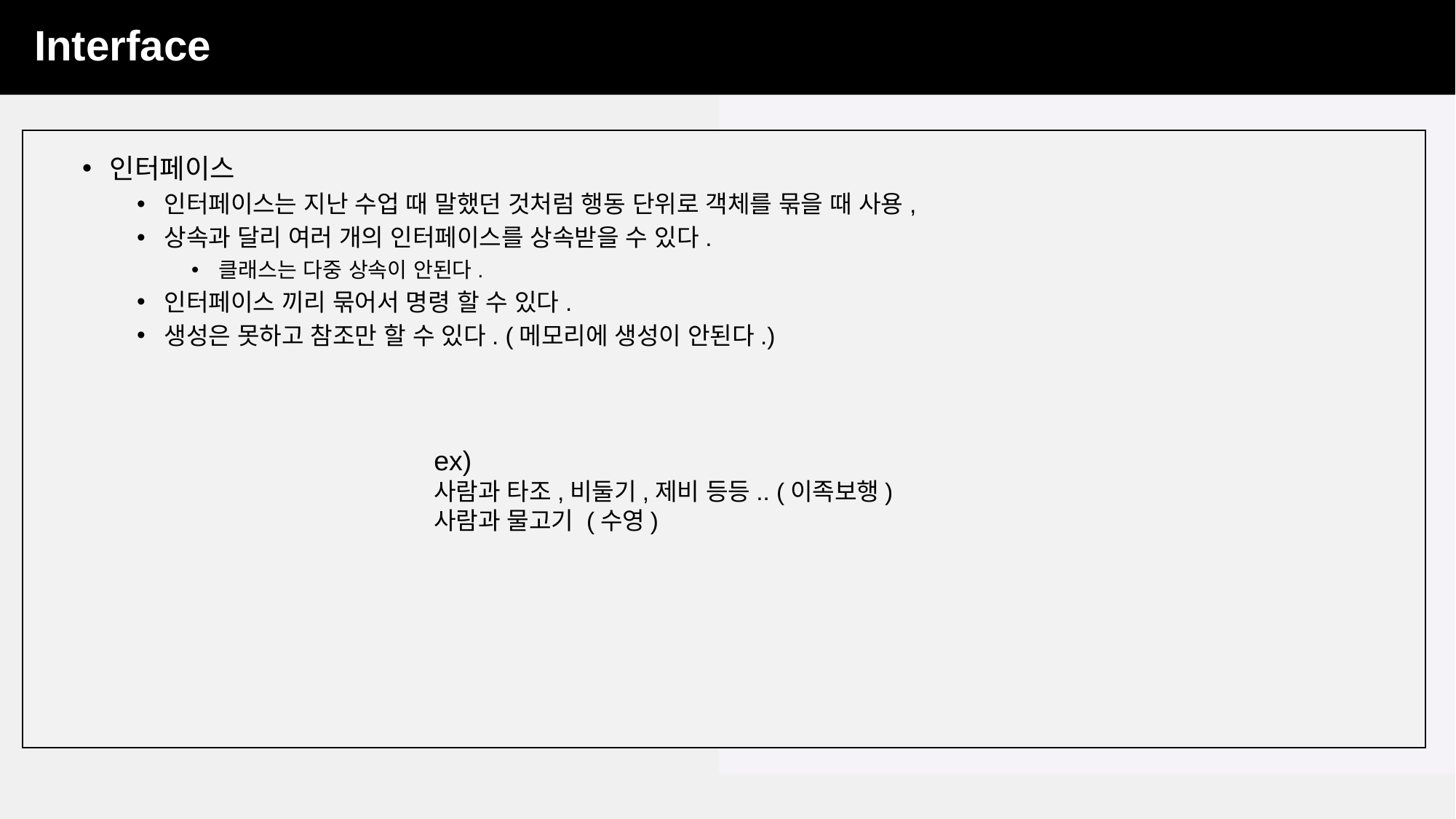

Interface
인터페이스
인터페이스는 지난 수업 때 말했던 것처럼 행동 단위로 객체를 묶을 때 사용,
상속과 달리 여러 개의 인터페이스를 상속받을 수 있다.
클래스는 다중 상속이 안된다.
인터페이스 끼리 묶어서 명령 할 수 있다.
생성은 못하고 참조만 할 수 있다. (메모리에 생성이 안된다.)
ex)
사람과 타조,비둘기,제비 등등.. (이족보행)
사람과 물고기 (수영)